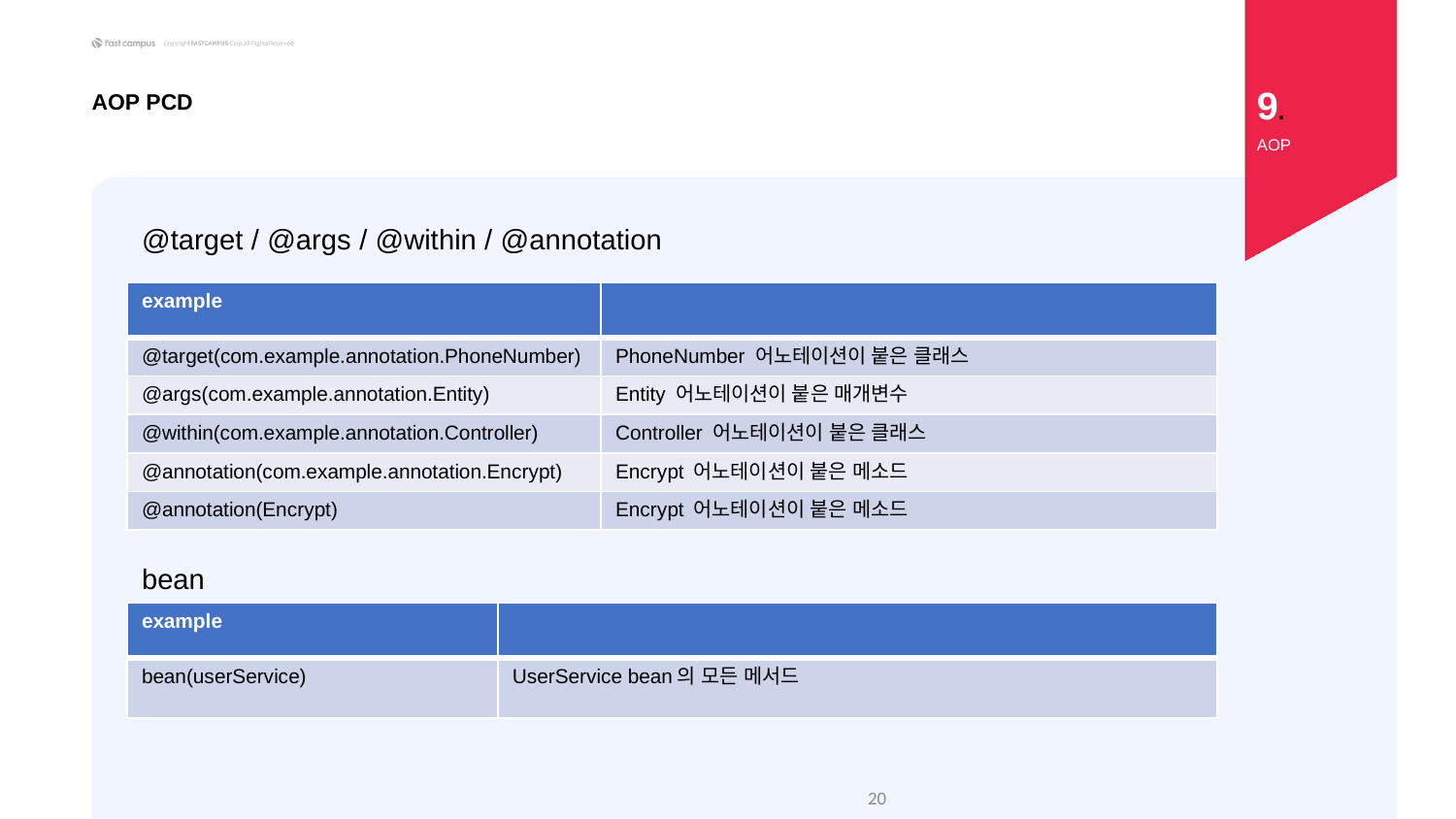

9.
AOP PCD
AOP
@target / @args / @within / @annotation

bean

| example |  |
| --- | --- |
| @target(com.example.annotation.PhoneNumber) | PhoneNumber 어노테이션이 붙은 클래스 |
| @args(com.example.annotation.Entity) | Entity 어노테이션이 붙은 매개변수 |
| @within(com.example.annotation.Controller) | Controller 어노테이션이 붙은 클래스 |
| @annotation(com.example.annotation.Encrypt) | Encrypt 어노테이션이 붙은 메소드 |
| @annotation(Encrypt) | Encrypt 어노테이션이 붙은 메소드 |
| example |  |
| --- | --- |
| bean(userService) | UserService bean의 모든 메서드 |
20